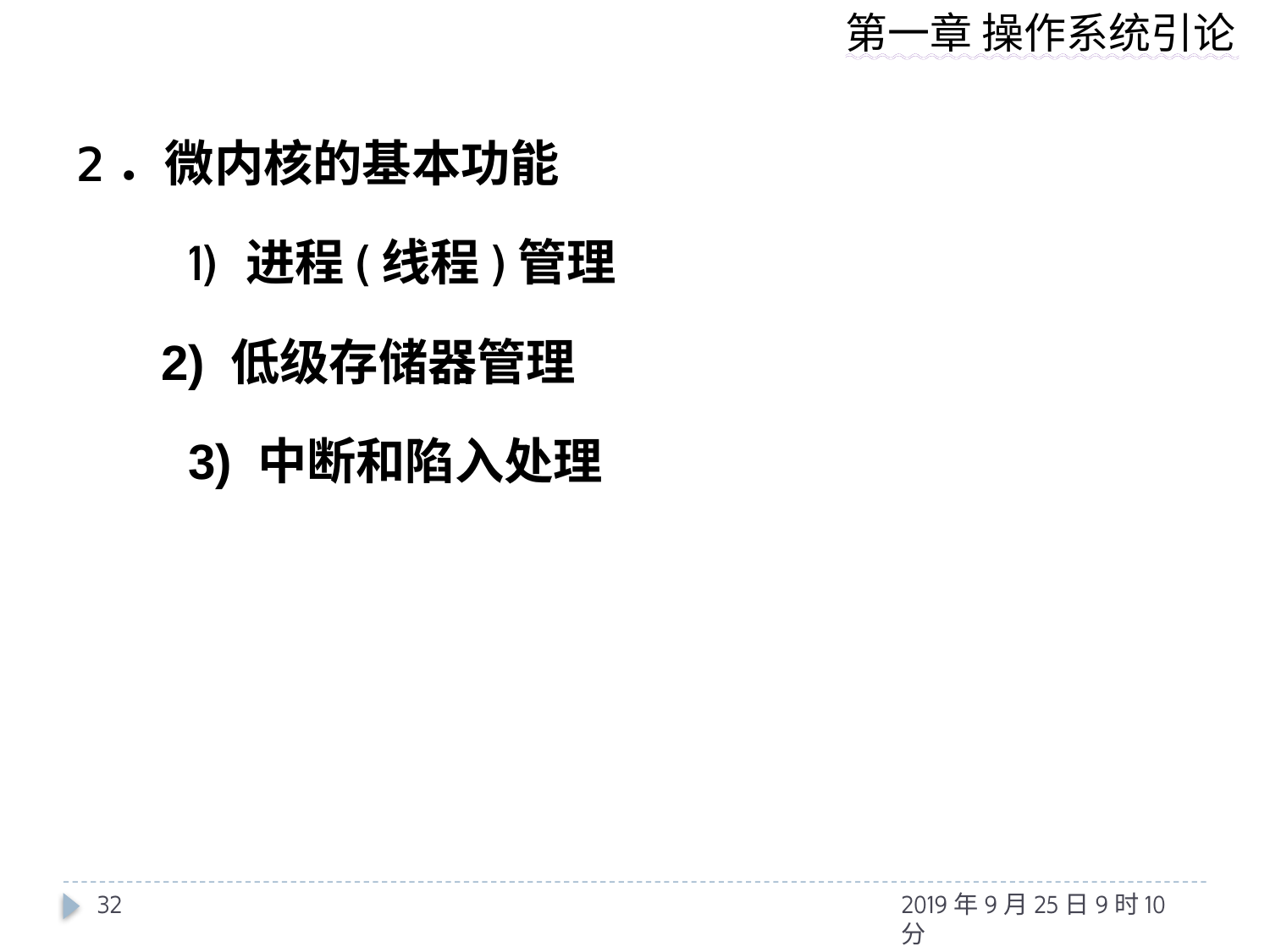

2．微内核的基本功能
　　1) 进程(线程)管理
　  2) 低级存储器管理
　　3) 中断和陷入处理

32
2019年9月25日9时10分